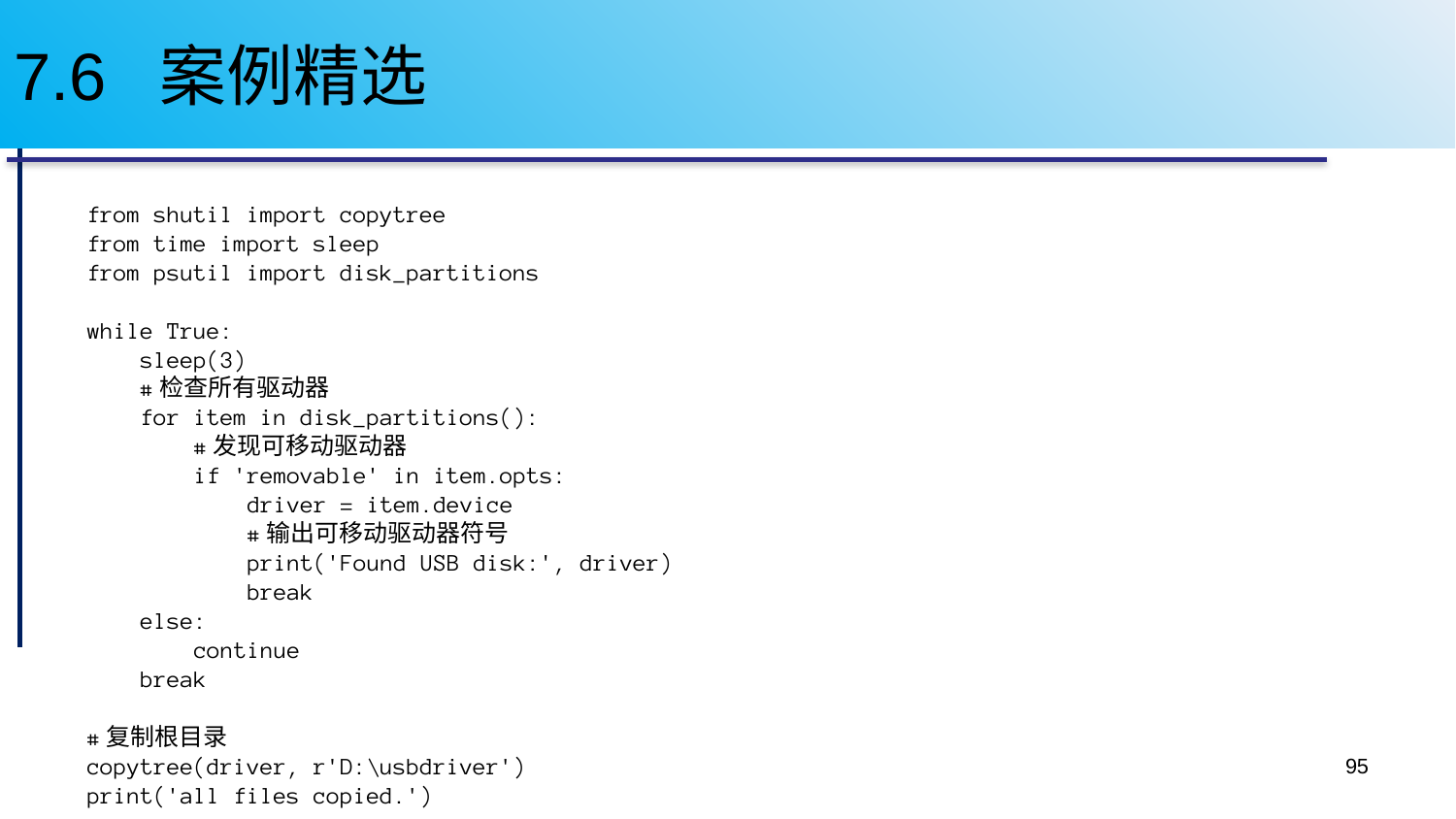

# 7.6  案例精选
from shutil import copytree
from time import sleep
from psutil import disk_partitions

while True:
    sleep(3)
    #检查所有驱动器
    for item in disk_partitions():
        #发现可移动驱动器
        if 'removable' in item.opts:
            driver = item.device
            #输出可移动驱动器符号
            print('Found USB disk:', driver)
            break
    else:
        continue
    break

#复制根目录
copytree(driver, r'D:\usbdriver')
print('all files copied.')
95